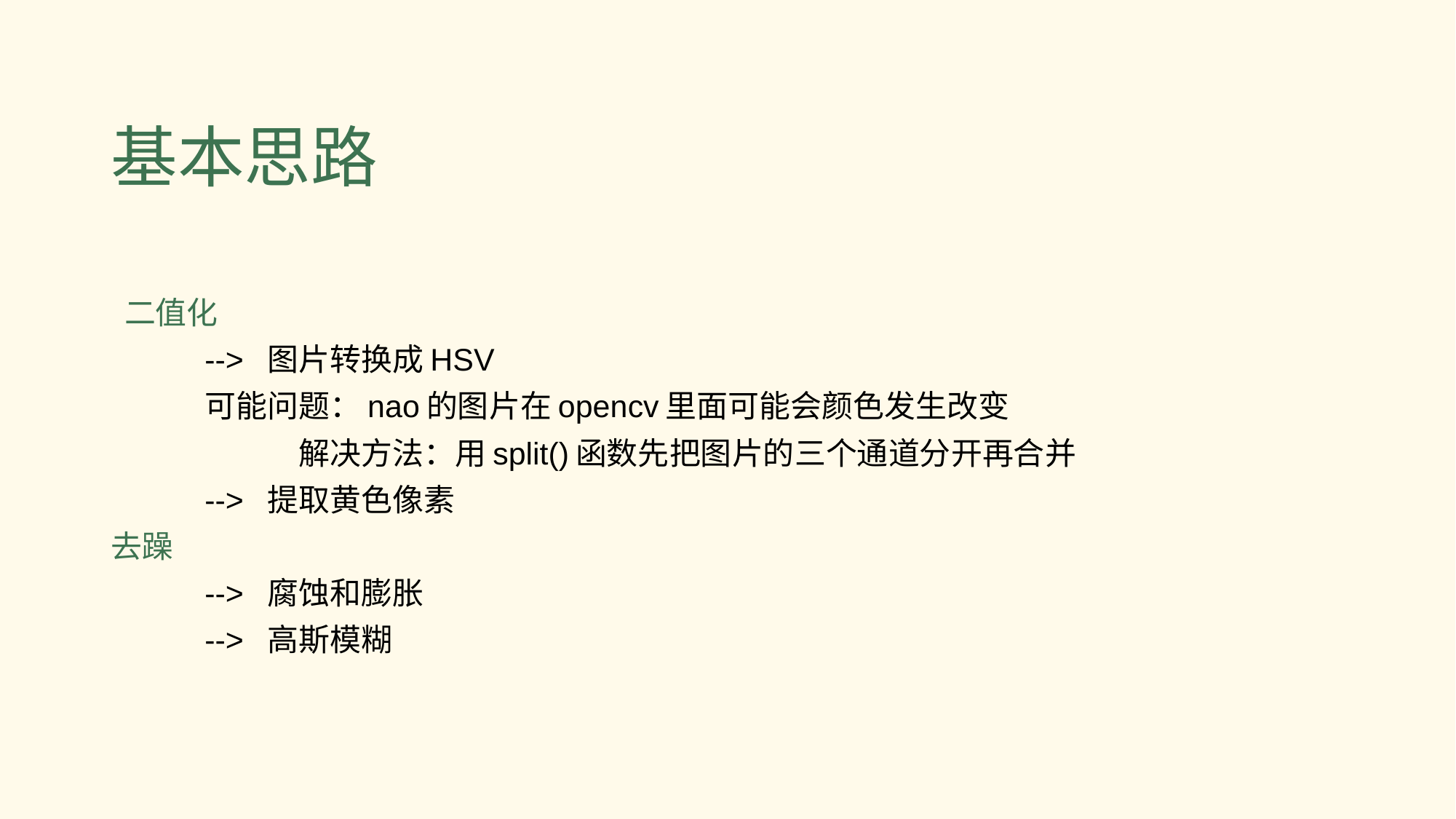

# 基本思路

 二值化
	-->  图片转换成HSV
		可能问题：nao的图片在opencv里面可能会颜色发生改变
	   	解决方法：用split()函数先把图片的三个通道分开再合并
	-->  提取黄色像素
去躁
	-->  腐蚀和膨胀
	-->  高斯模糊